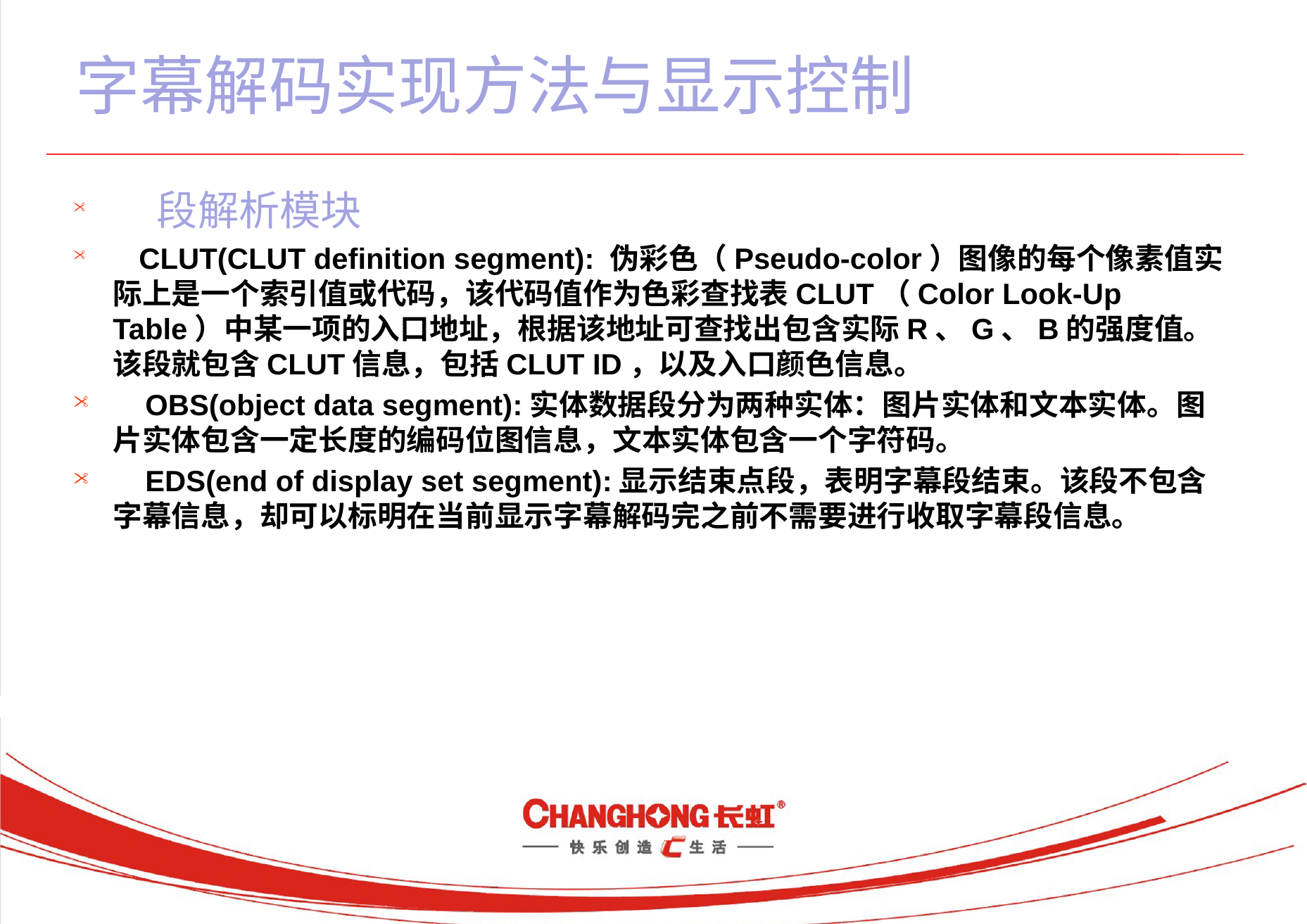

# 字幕解码实现方法与显示控制
     段解析模块
    CLUT(CLUT definition segment): 伪彩色（Pseudo-color）图像的每个像素值实际上是一个索引值或代码，该代码值作为色彩查找表CLUT（Color Look-Up Table）中某一项的入口地址，根据该地址可查找出包含实际R、G、B的强度值。该段就包含CLUT信息，包括CLUT ID，以及入口颜色信息。
    OBS(object data segment):实体数据段分为两种实体：图片实体和文本实体。图片实体包含一定长度的编码位图信息，文本实体包含一个字符码。
    EDS(end of display set segment):显示结束点段，表明字幕段结束。该段不包含字幕信息，却可以标明在当前显示字幕解码完之前不需要进行收取字幕段信息。